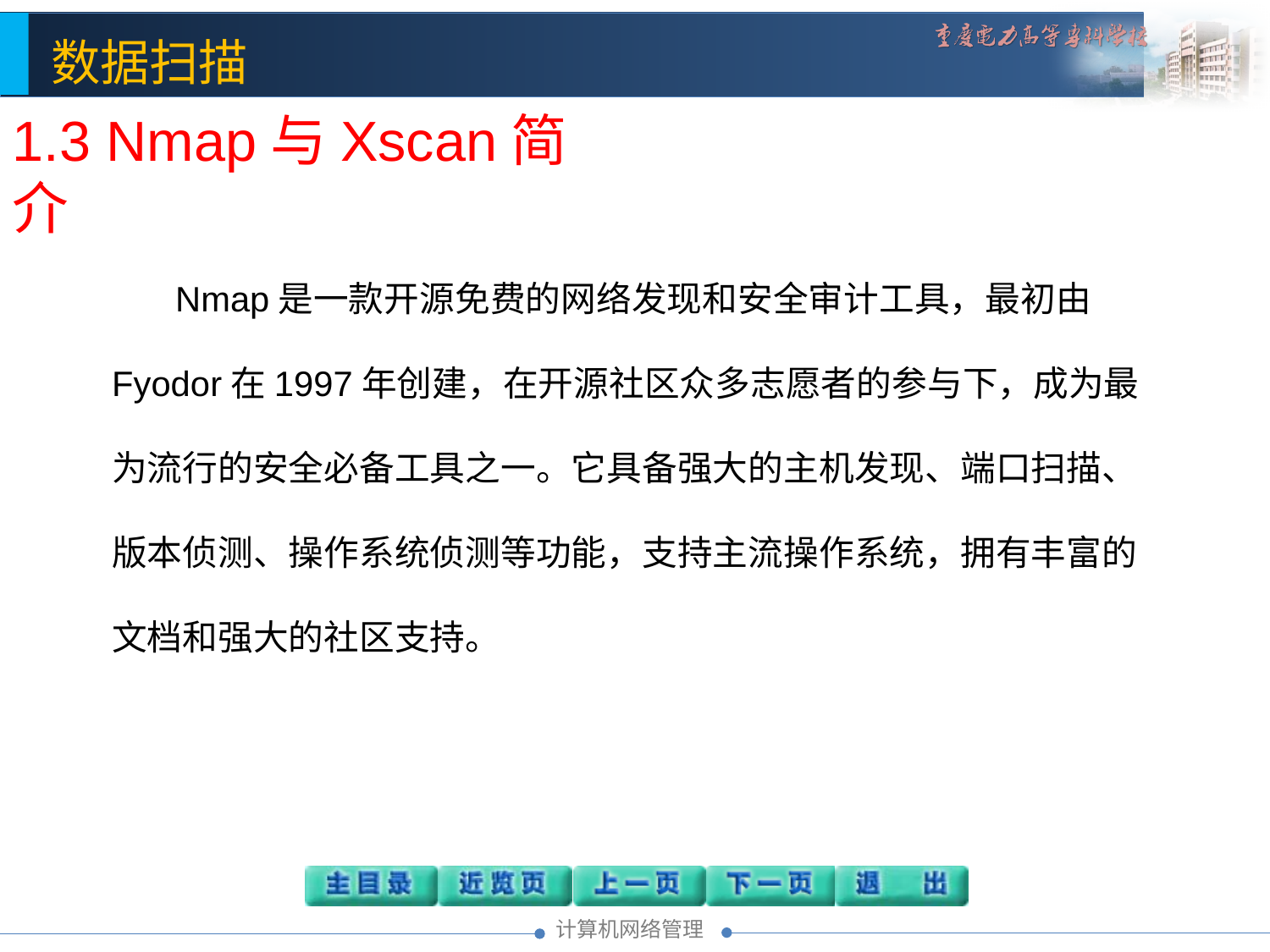

1.3 Nmap与Xscan简介
Nmap是一款开源免费的网络发现和安全审计工具，最初由Fyodor在1997年创建，在开源社区众多志愿者的参与下，成为最为流行的安全必备工具之一。它具备强大的主机发现、端口扫描、版本侦测、操作系统侦测等功能，支持主流操作系统，拥有丰富的文档和强大的社区支持。